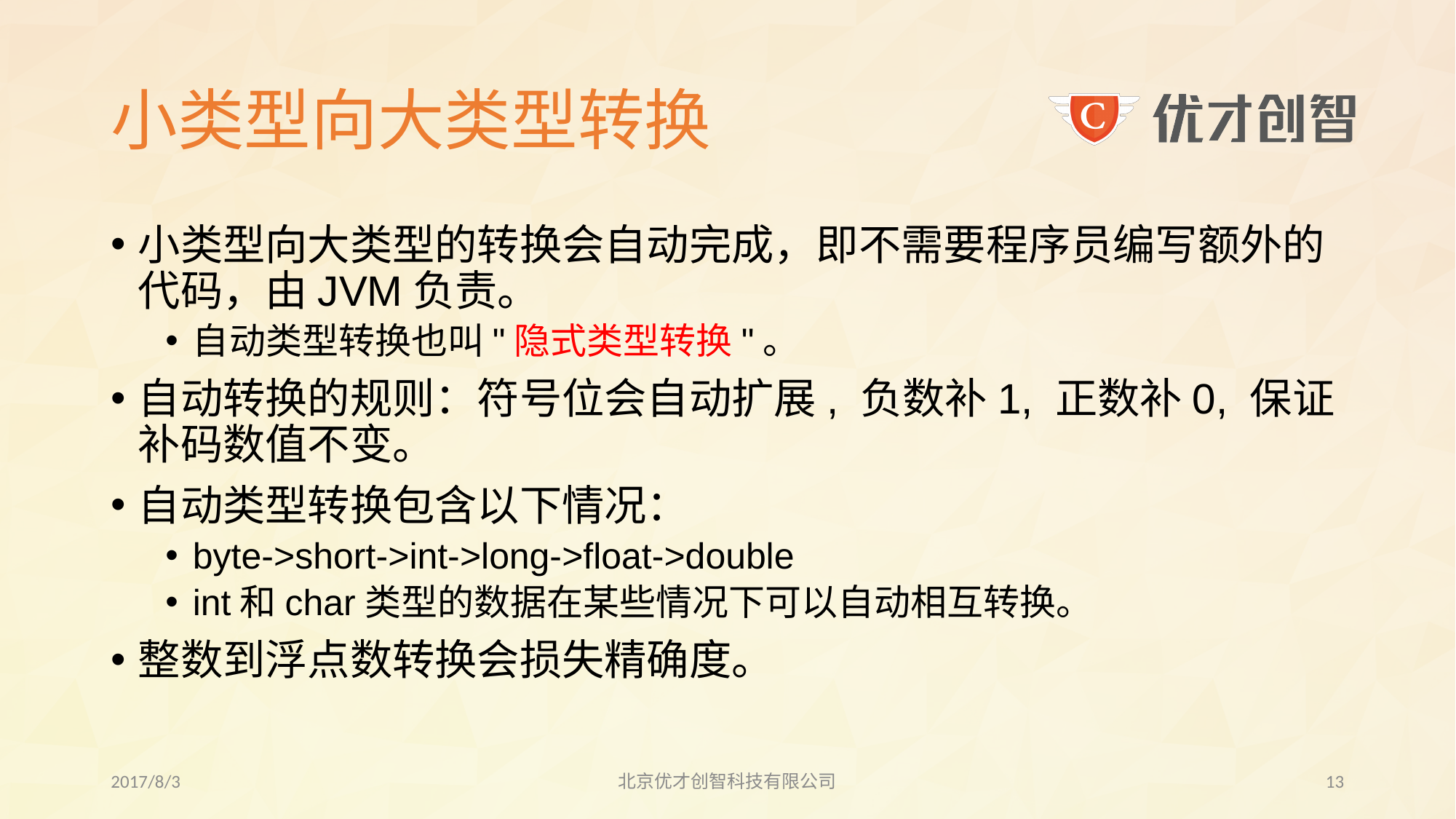

# 小类型向大类型转换
小类型向大类型的转换会自动完成，即不需要程序员编写额外的代码，由JVM负责。
自动类型转换也叫"隐式类型转换"。
自动转换的规则：符号位会自动扩展, 负数补1, 正数补0, 保证补码数值不变。
自动类型转换包含以下情况：
byte->short->int->long->float->double
int和char类型的数据在某些情况下可以自动相互转换。
整数到浮点数转换会损失精确度。

2017/8/3
北京优才创智科技有限公司
13